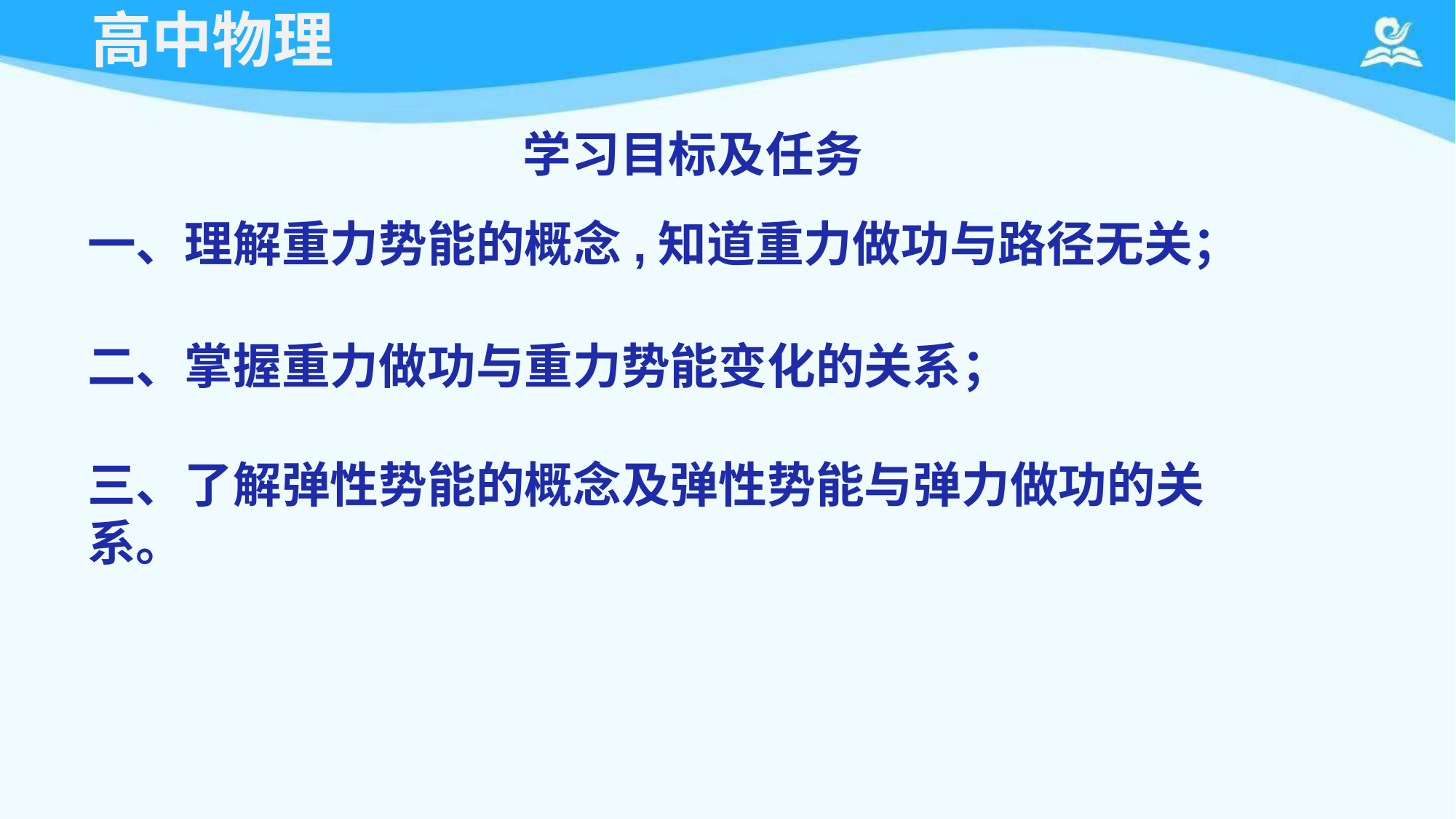

# 高中物理
学习目标及任务
一、理解重力势能的概念,知道重力做功与路径无关；

二、掌握重力做功与重力势能变化的关系；

三、了解弹性势能的概念及弹性势能与弹力做功的关系。